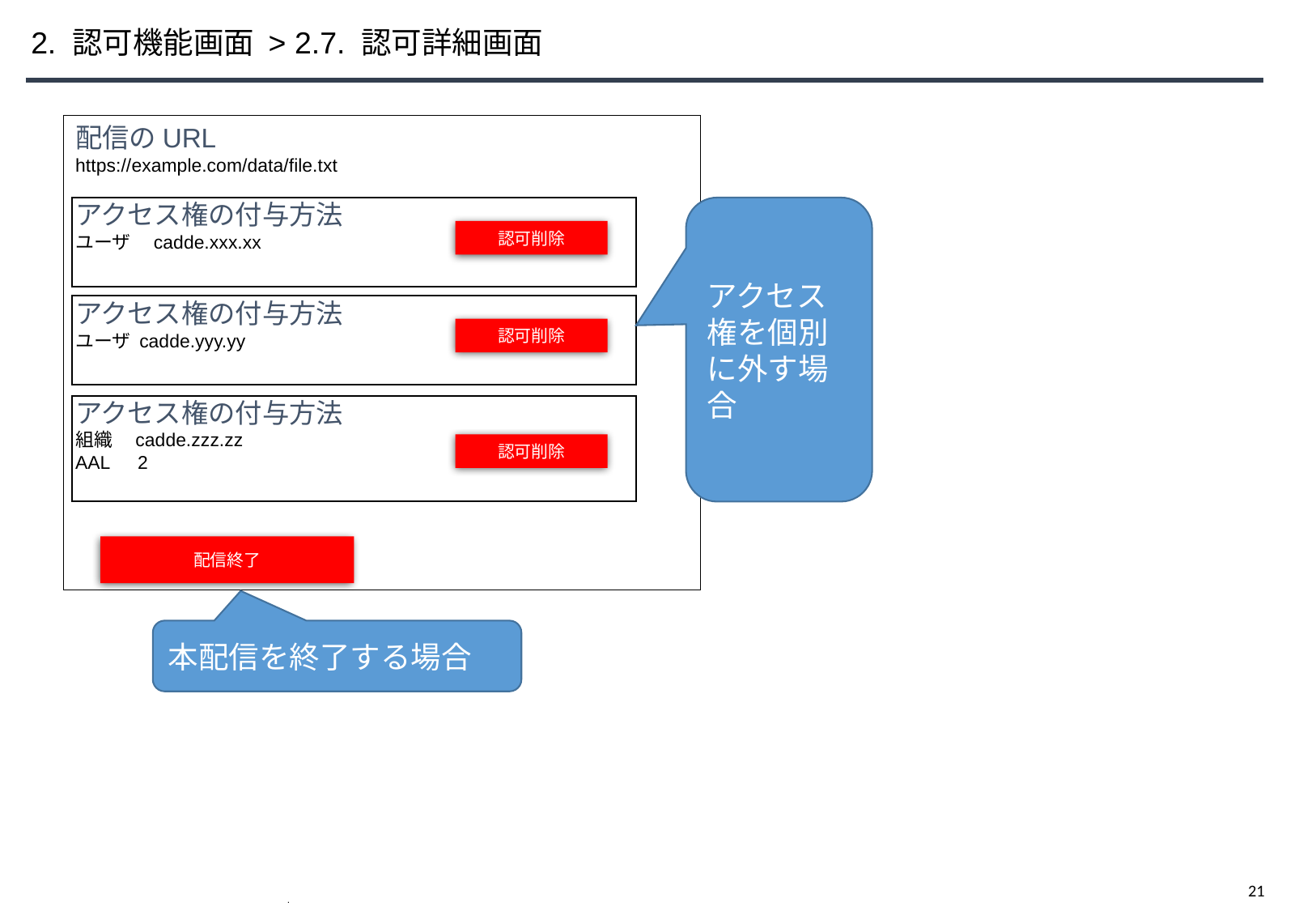

# 2. 認可機能画面 > 2.7. 認可詳細画面
配信のURL
https://example.com/data/file.txt

アクセス権の付与方法
ユーザ　cadde.xxx.xx

アクセス権の付与方法
ユーザ cadde.yyy.yy

アクセス権の付与方法
組織　cadde.zzz.zz
AAL　2

アクセス権を個別に外す場合
認可削除

認可削除

認可削除
配信終了
本配信を終了する場合